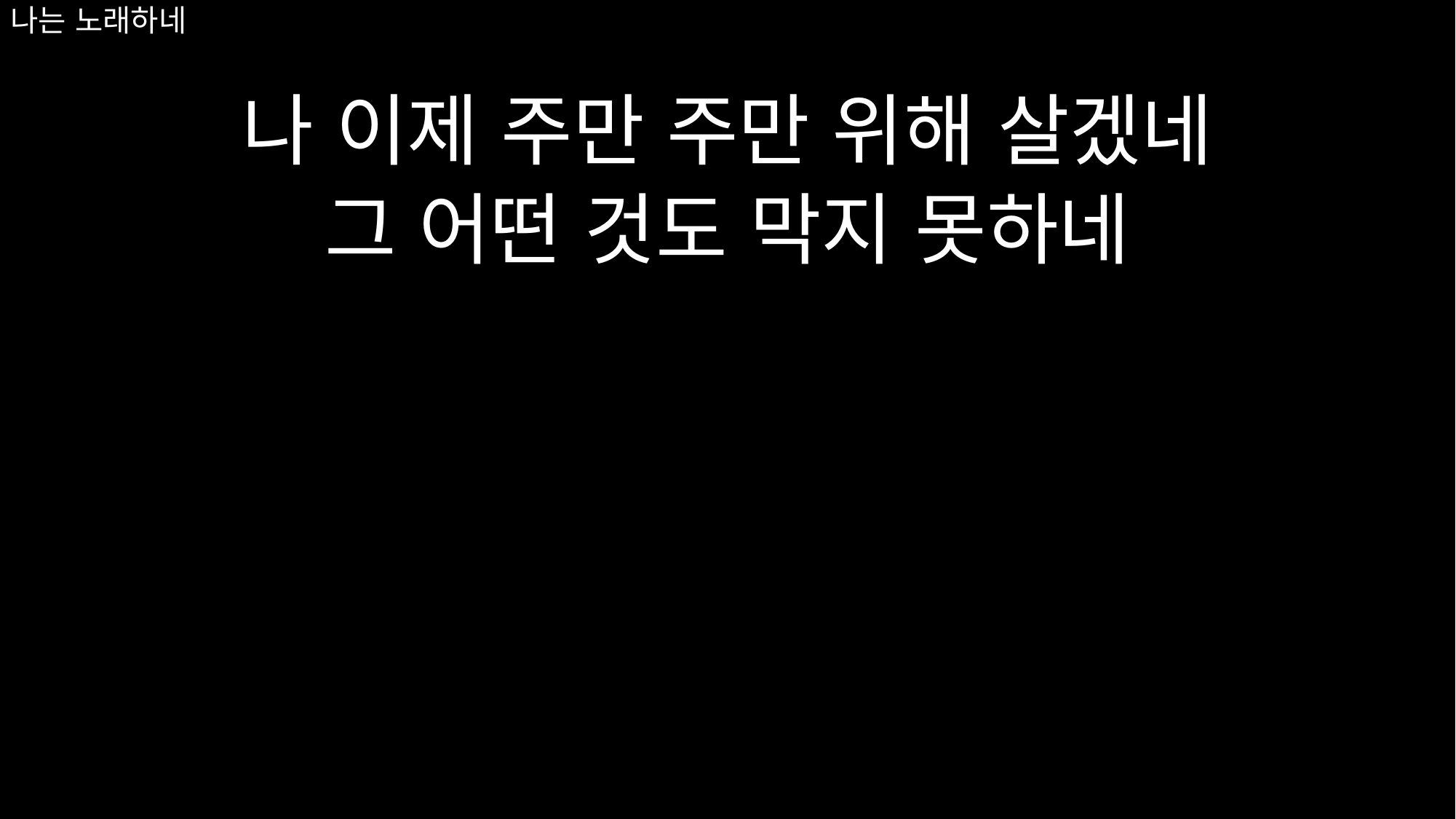

나 이제 주만 주만 위해 살겠네
그 어떤 것도 막지 못하네

# 나는 노래하네